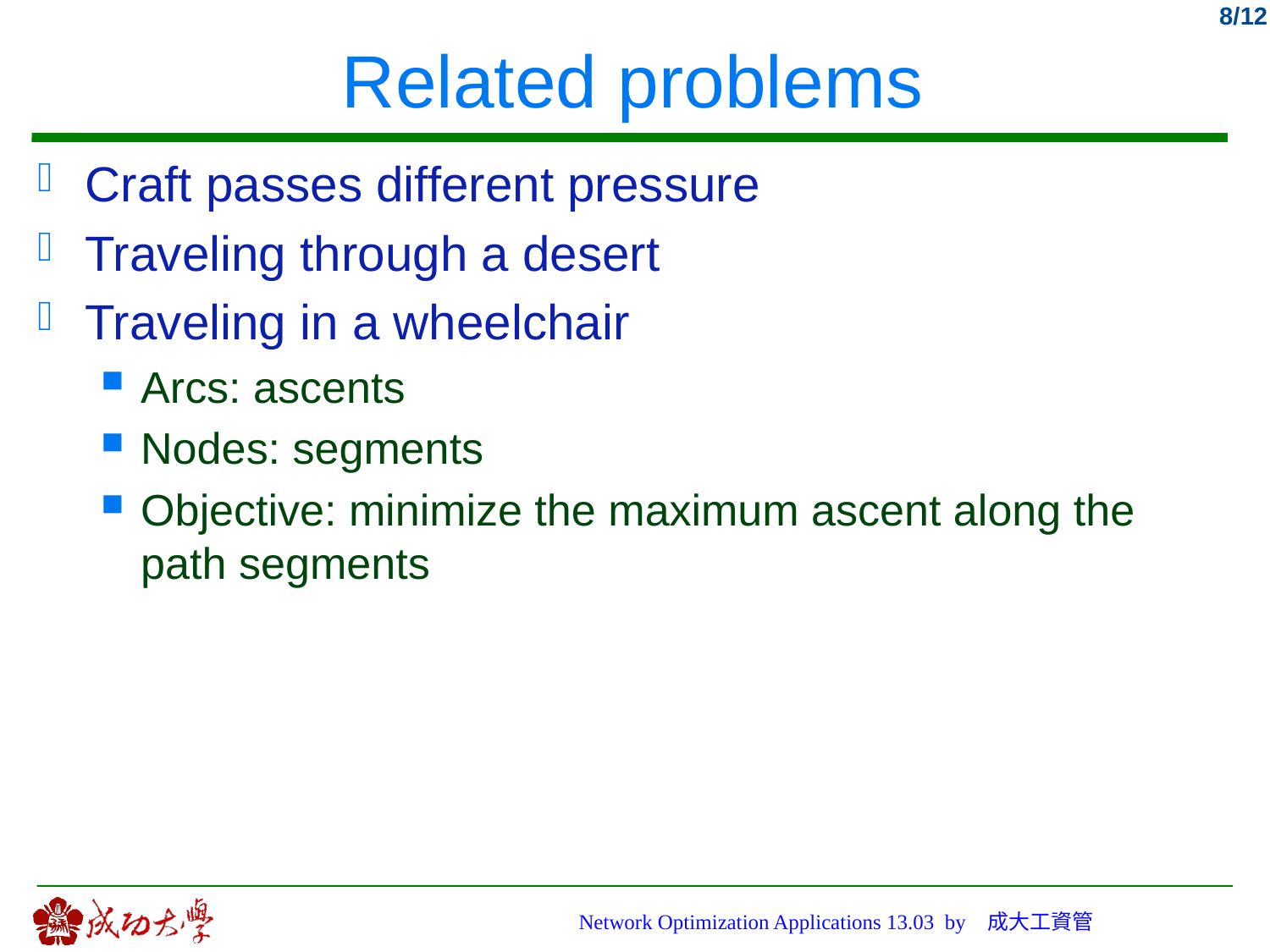

# Related problems
Craft passes different pressure
Traveling through a desert
Traveling in a wheelchair
Arcs: ascents
Nodes: segments
Objective: minimize the maximum ascent along the path segments
Network Optimization Applications 13.03  by   成大工資管